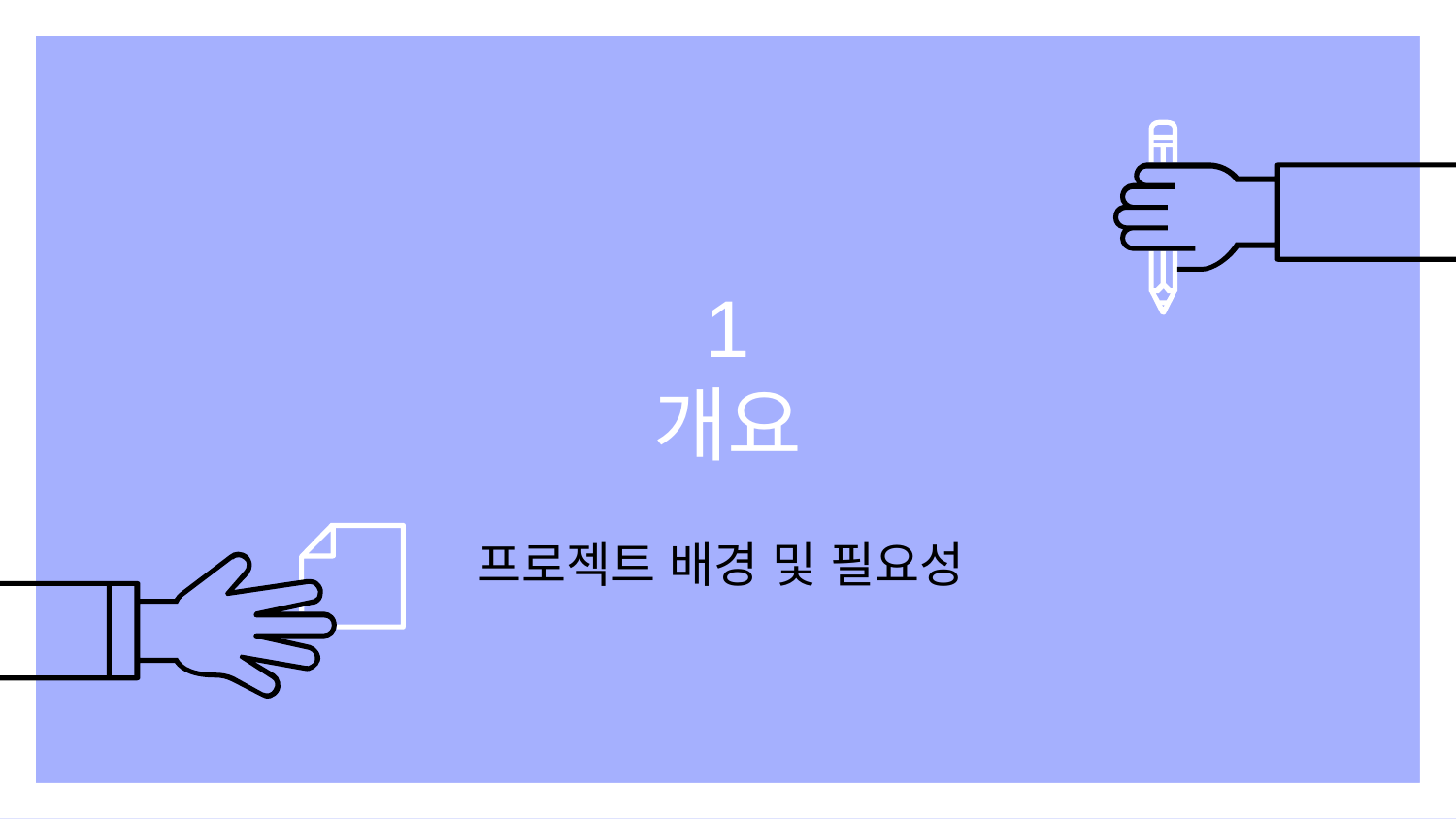

# 1 개요
프로젝트 배경 및 필요성